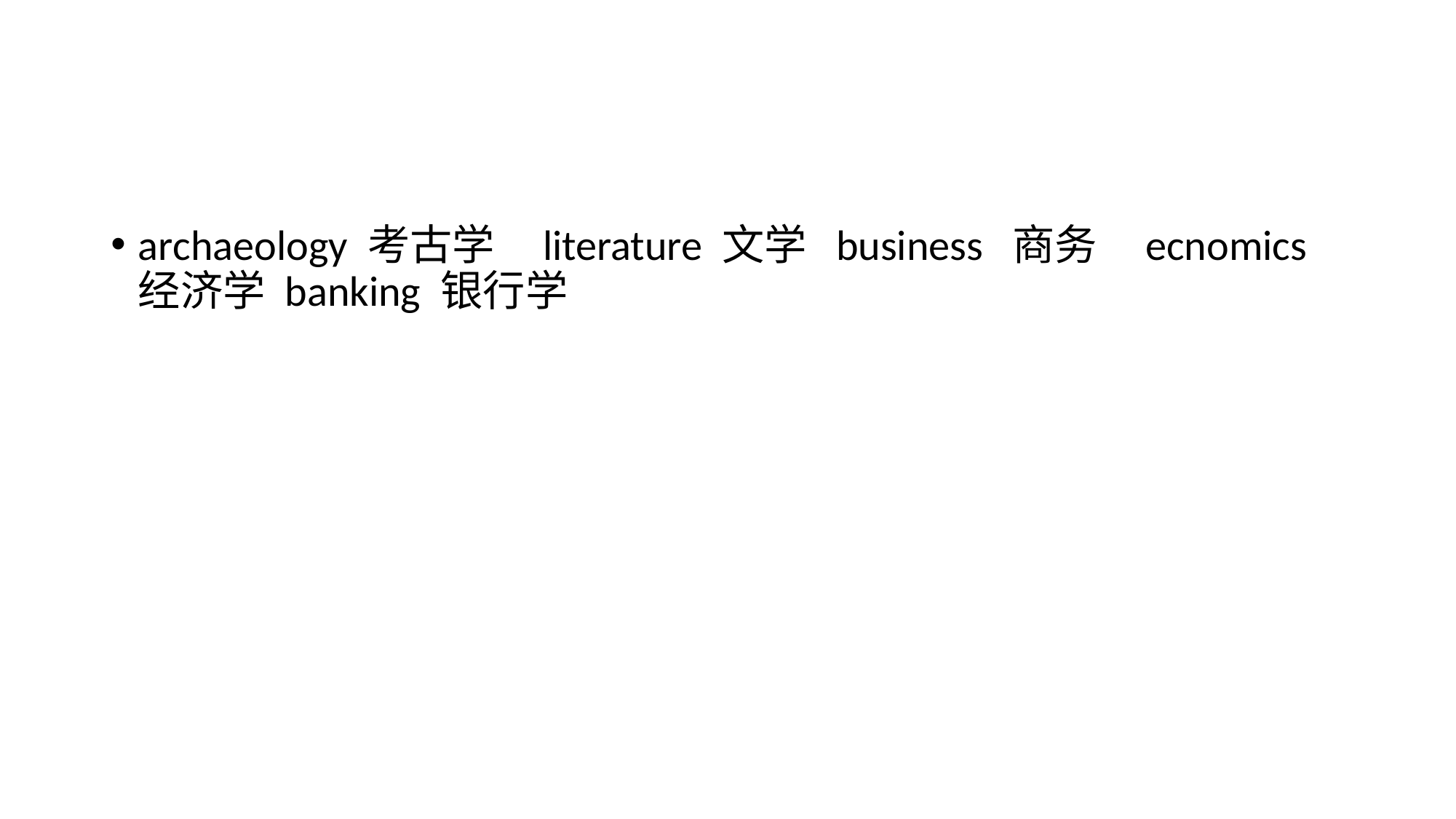

#
archaeology 考古学    literature 文学  business  商务    ecnomics 经济学 banking 银行学